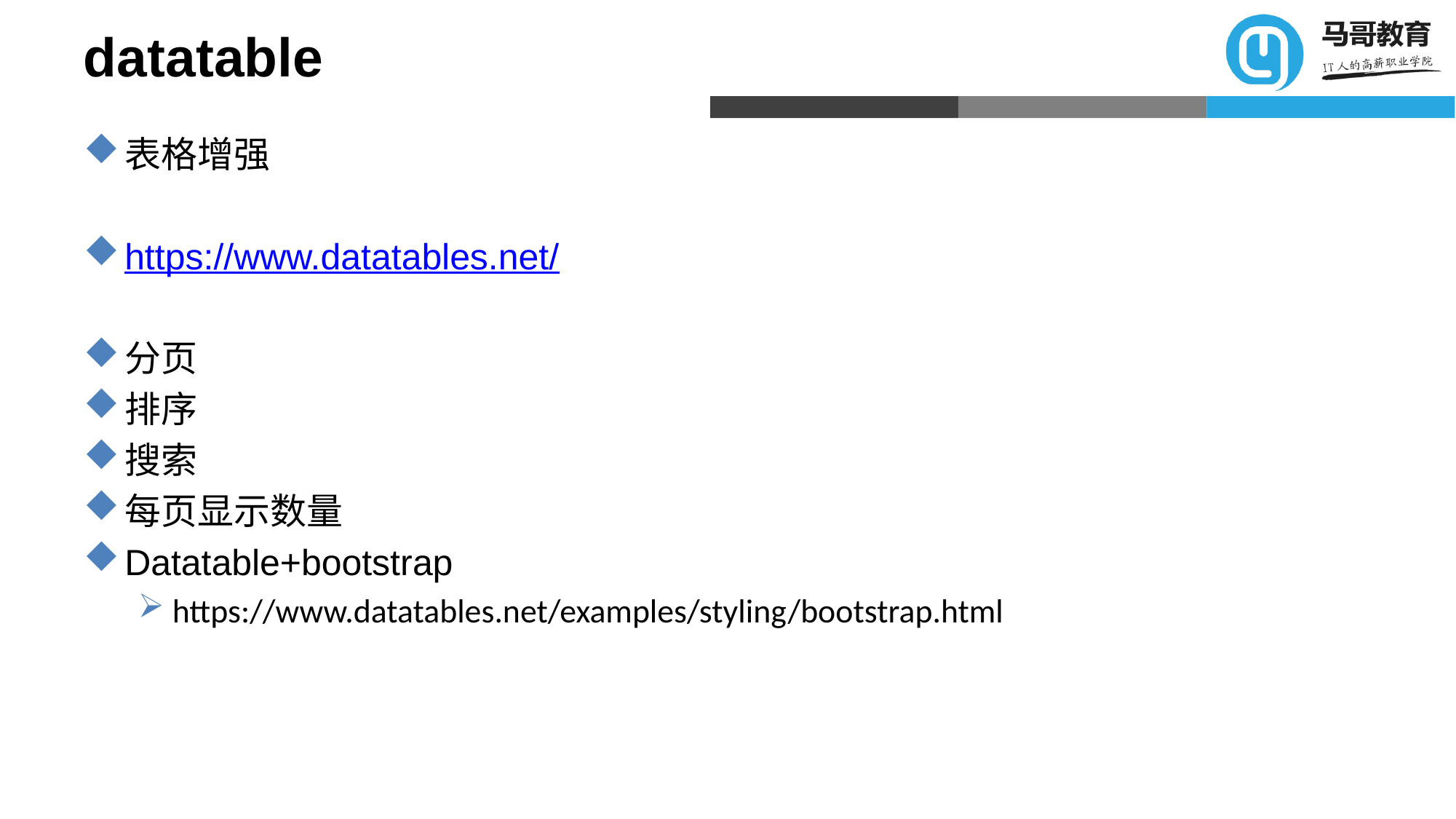

# datatable
表格增强

https://www.datatables.net/

分页
排序
搜索
每页显示数量
Datatable+bootstrap
https://www.datatables.net/examples/styling/bootstrap.html